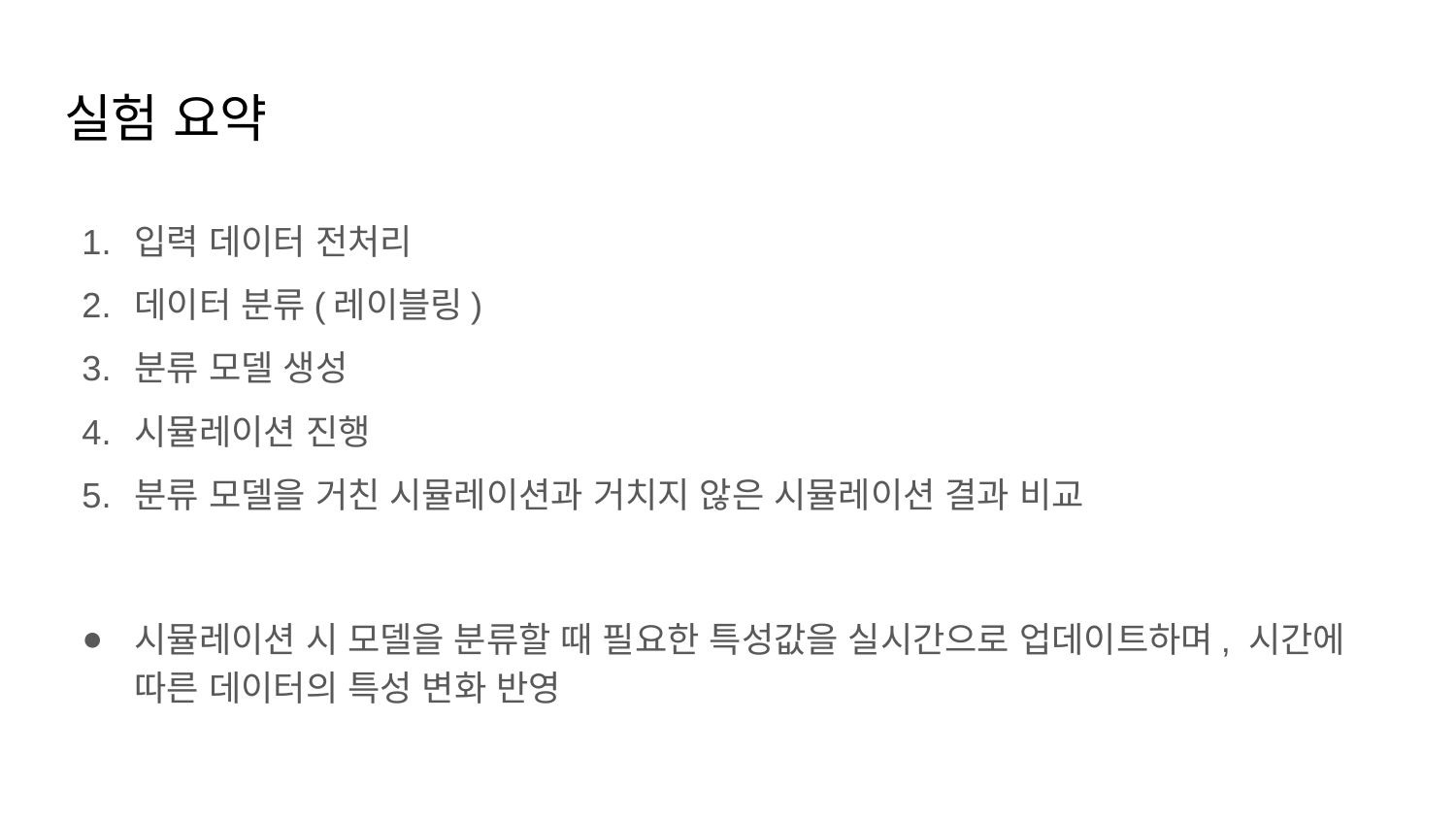

# 실험 요약
입력 데이터 전처리
데이터 분류(레이블링)
분류 모델 생성
시뮬레이션 진행
분류 모델을 거친 시뮬레이션과 거치지 않은 시뮬레이션 결과 비교

시뮬레이션 시 모델을 분류할 때 필요한 특성값을 실시간으로 업데이트하며, 시간에 따른 데이터의 특성 변화 반영